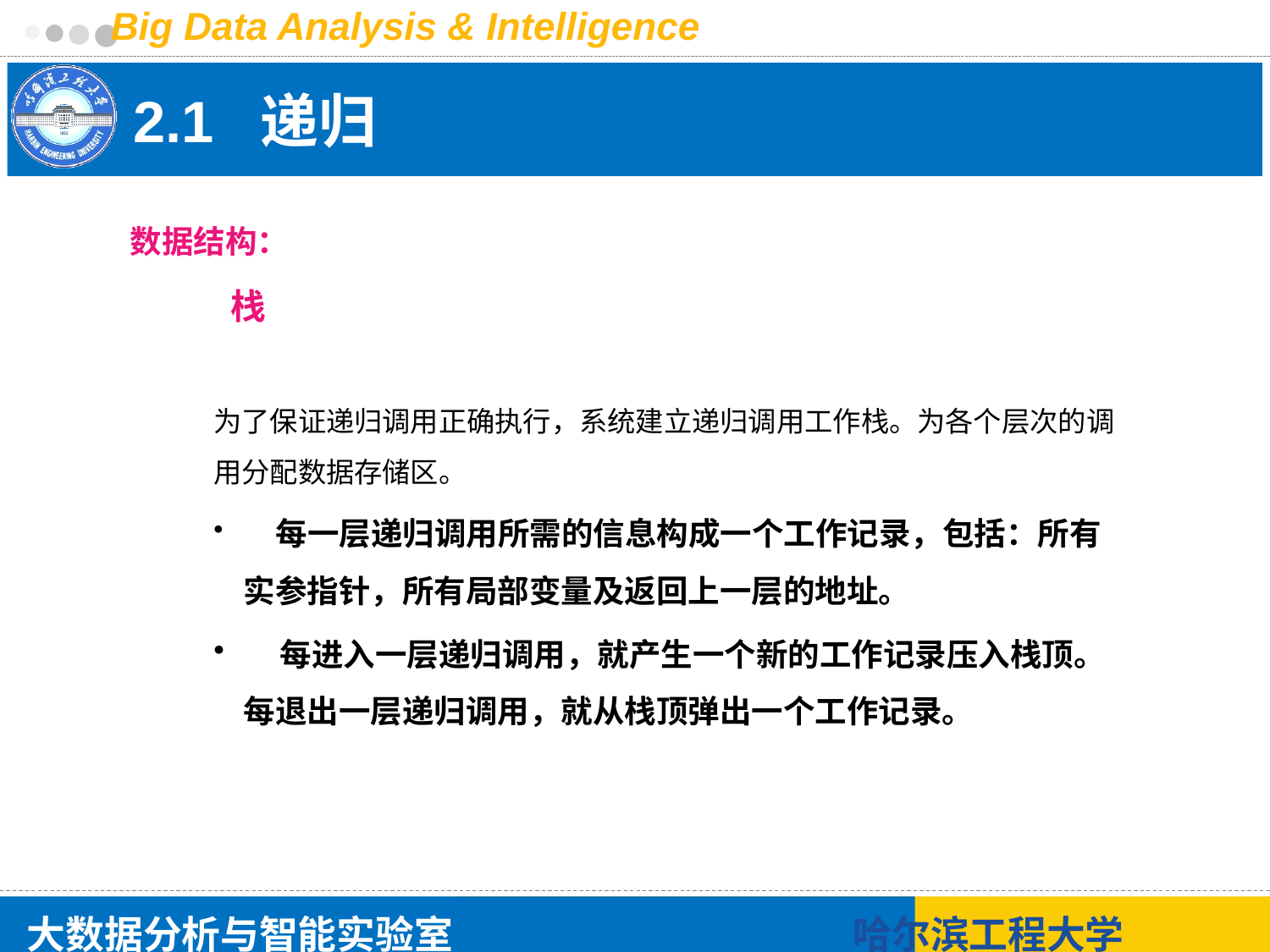

15
# 2.1  递归
数据结构：
 栈
为了保证递归调用正确执行，系统建立递归调用工作栈。为各个层次的调用分配数据存储区。
    每一层递归调用所需的信息构成一个工作记录，包括：所有实参指针，所有局部变量及返回上一层的地址。
    每进入一层递归调用，就产生一个新的工作记录压入栈顶。每退出一层递归调用，就从栈顶弹出一个工作记录。